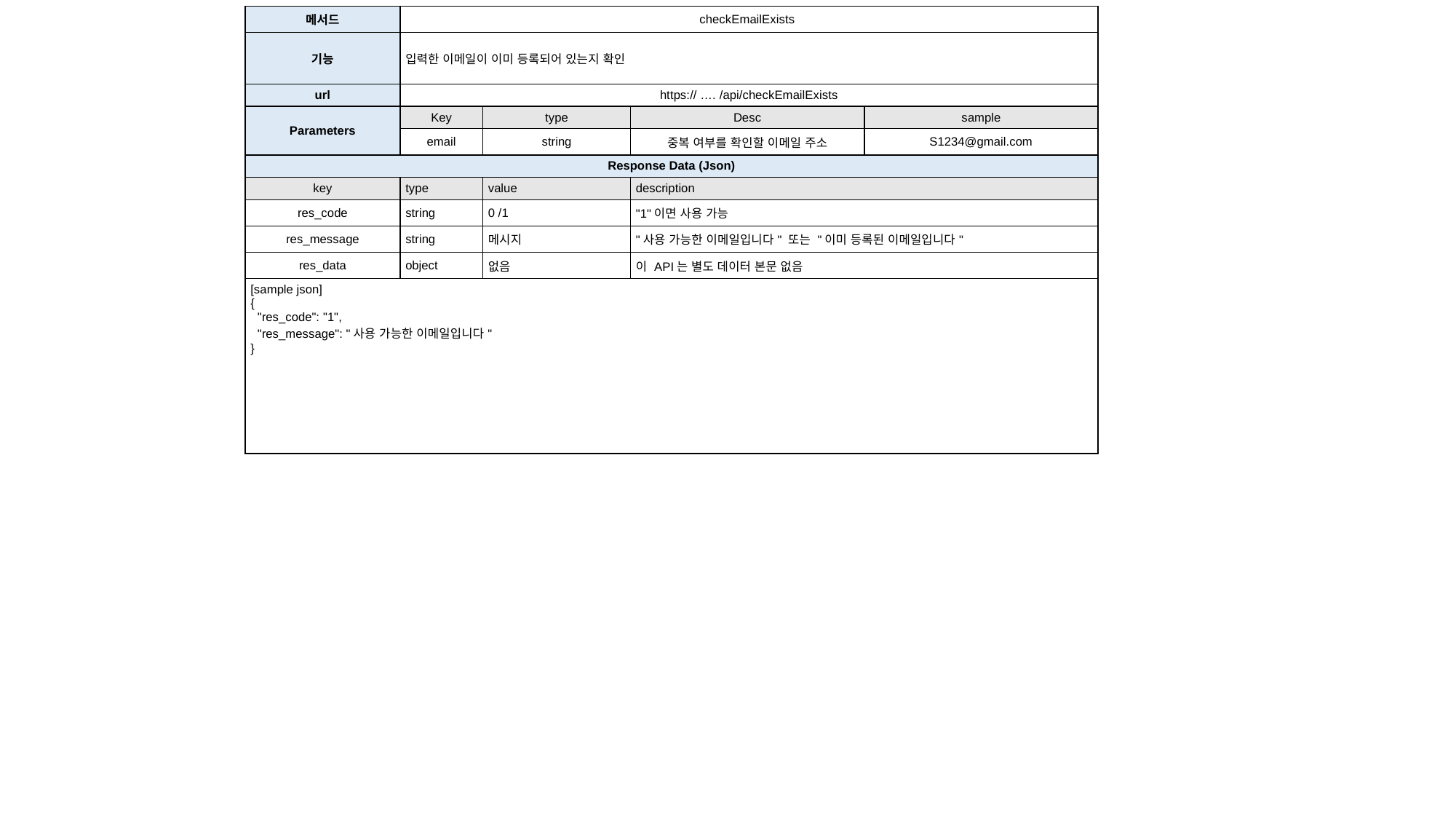

| 메서드 | checkEmailExists |  |  |  |
| --- | --- | --- | --- | --- |
| 기능 | 입력한 이메일이 이미 등록되어 있는지 확인 |  |  |  |
| url | https:// …. /api/checkEmailExists |  |  |  |
| Parameters | Key | type | Desc | sample |
|  | email | string | 중복 여부를 확인할 이메일 주소 | S1234@gmail.com |
| Response Data (Json) |  |  |  |  |
| key | type | value | description |  |
| res\_code | string | 0 /1 | "1"이면 사용 가능 |  |
| res\_message | string | 메시지 | "사용 가능한 이메일입니다" 또는 "이미 등록된 이메일입니다" |  |
| res\_data | object | 없음 | 이 API는 별도 데이터 본문 없음 |  |
| [sample json] { "res\_code": "1", "res\_message": "사용 가능한 이메일입니다" } |  |  |  |  |